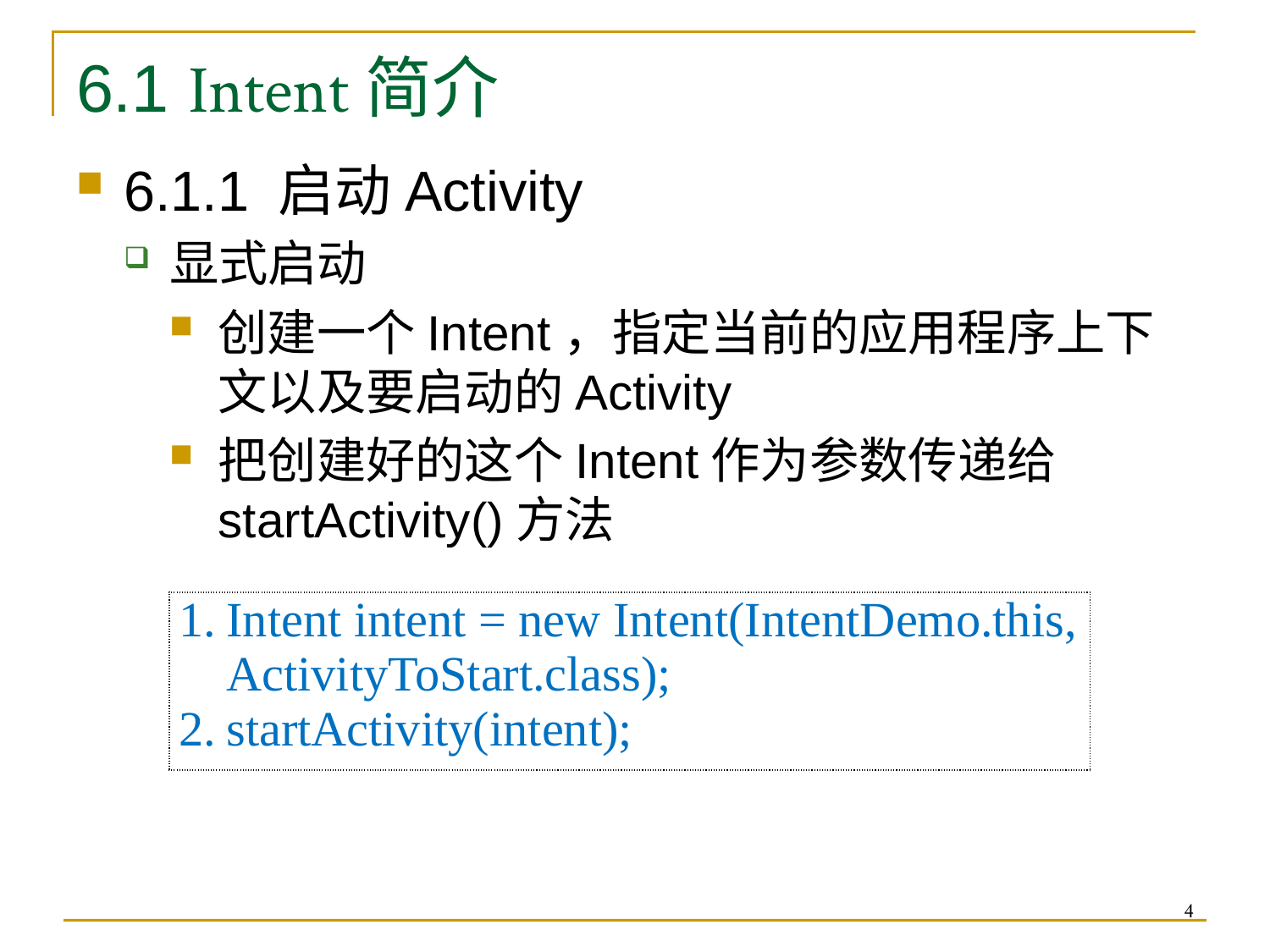

# 6.1 Intent简介
6.1.1 启动Activity
显式启动
创建一个Intent，指定当前的应用程序上下文以及要启动的Activity
把创建好的这个Intent作为参数传递给startActivity()方法
| Intent intent = new Intent(IntentDemo.this, ActivityToStart.class); startActivity(intent); |
| --- |
4